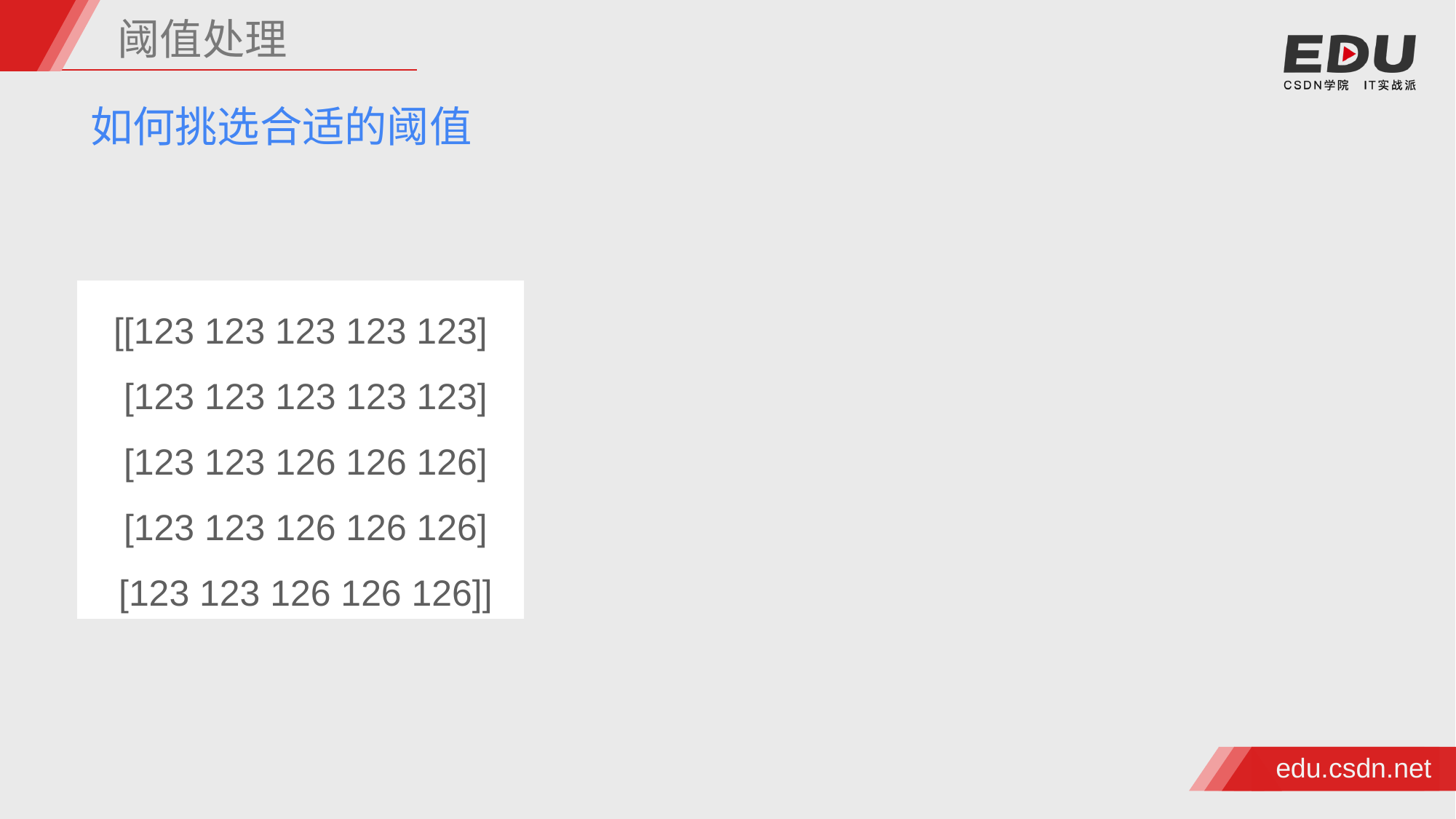

阈值处理

如何挑选合适的阈值
[[123 123 123 123 123]
 [123 123 123 123 123]
 [123 123 126 126 126]
 [123 123 126 126 126]
 [123 123 126 126 126]]